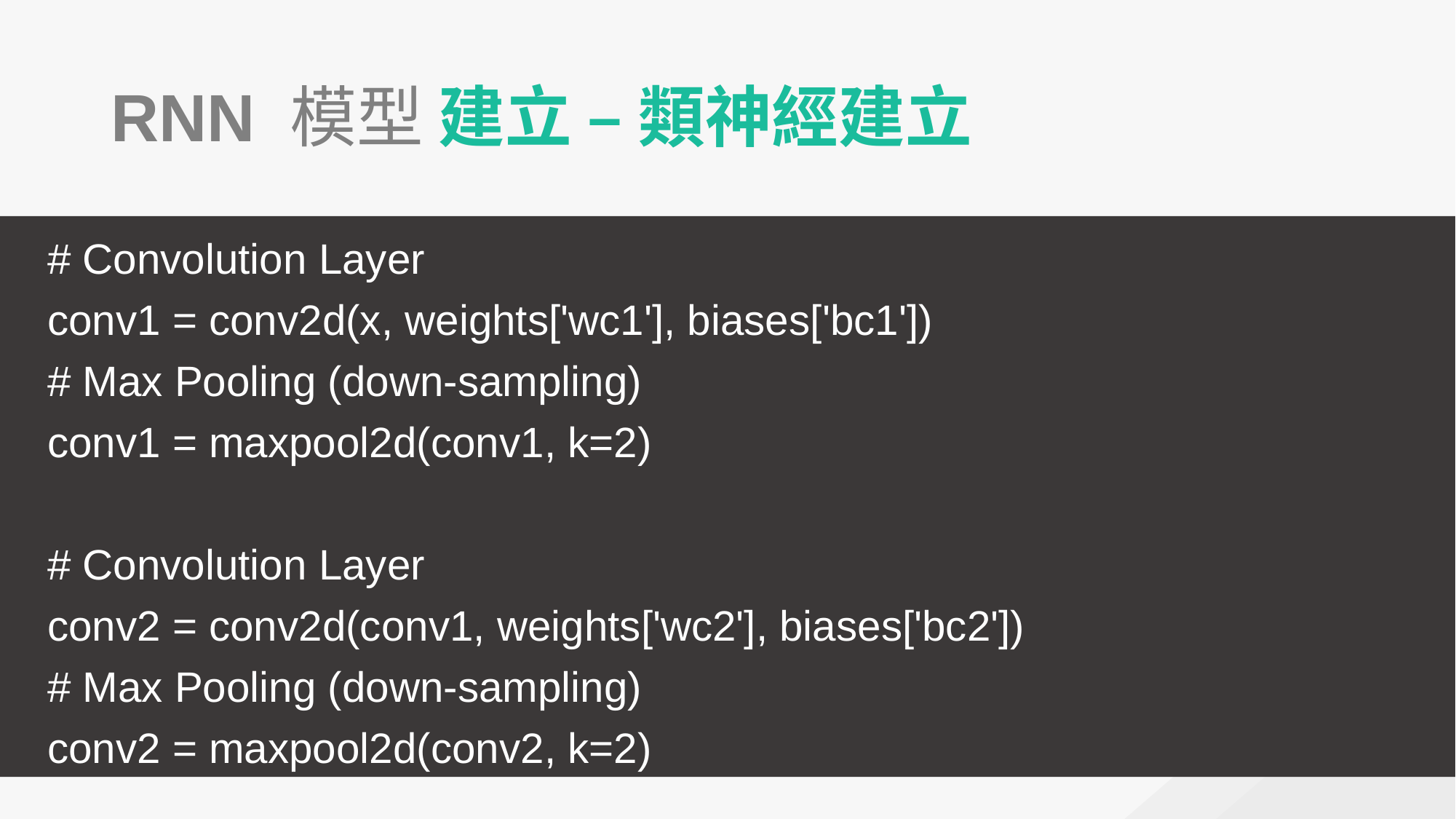

RNN 模型 建立 – 類神經建立
    # Convolution Layer
    conv1 = conv2d(x, weights['wc1'], biases['bc1'])
    # Max Pooling (down-sampling)
    conv1 = maxpool2d(conv1, k=2)

    # Convolution Layer
    conv2 = conv2d(conv1, weights['wc2'], biases['bc2'])
    # Max Pooling (down-sampling)
    conv2 = maxpool2d(conv2, k=2)